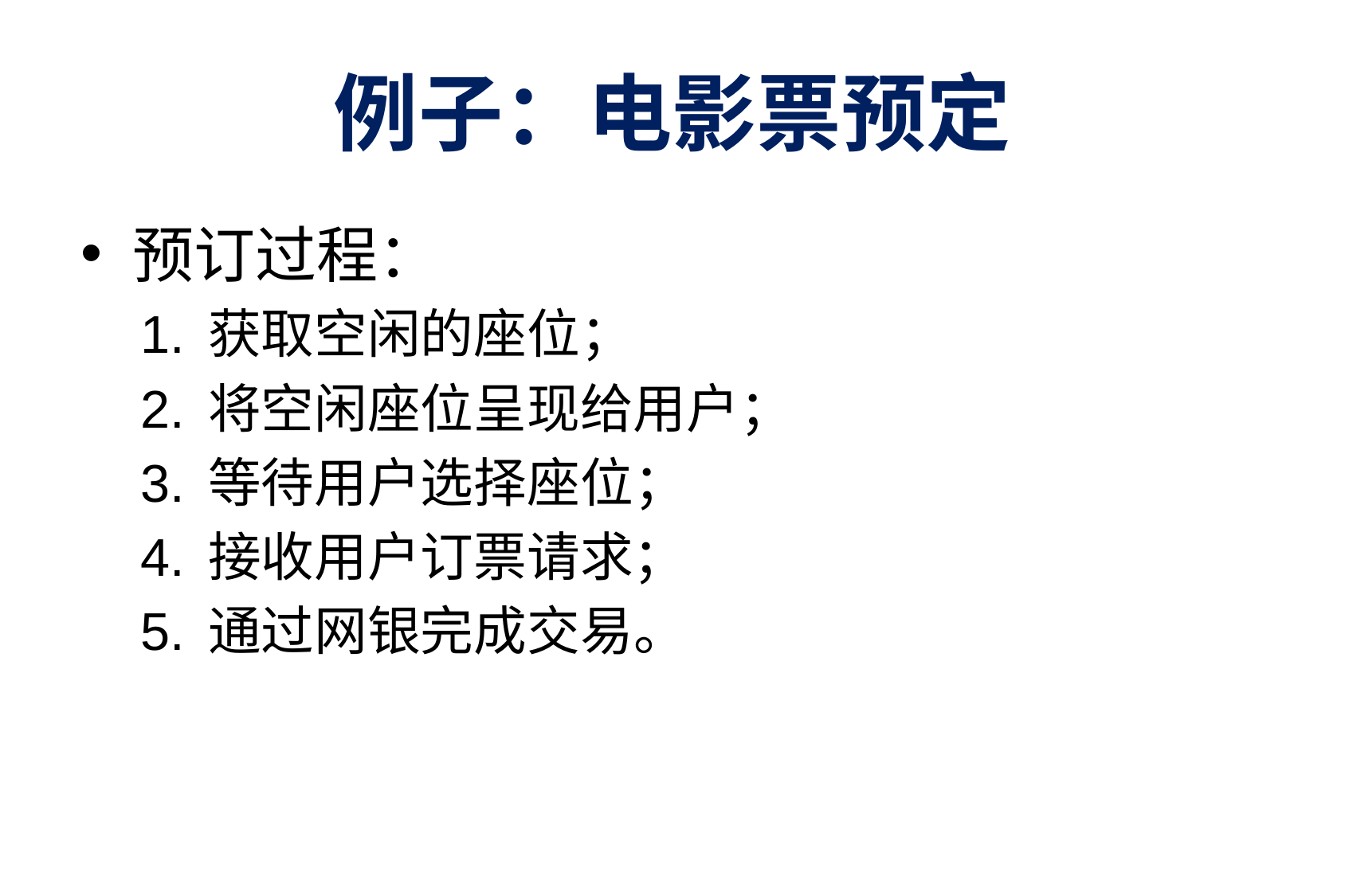

# 例子：电影票预定
预订过程：
获取空闲的座位；
将空闲座位呈现给用户；
等待用户选择座位；
接收用户订票请求；
通过网银完成交易。